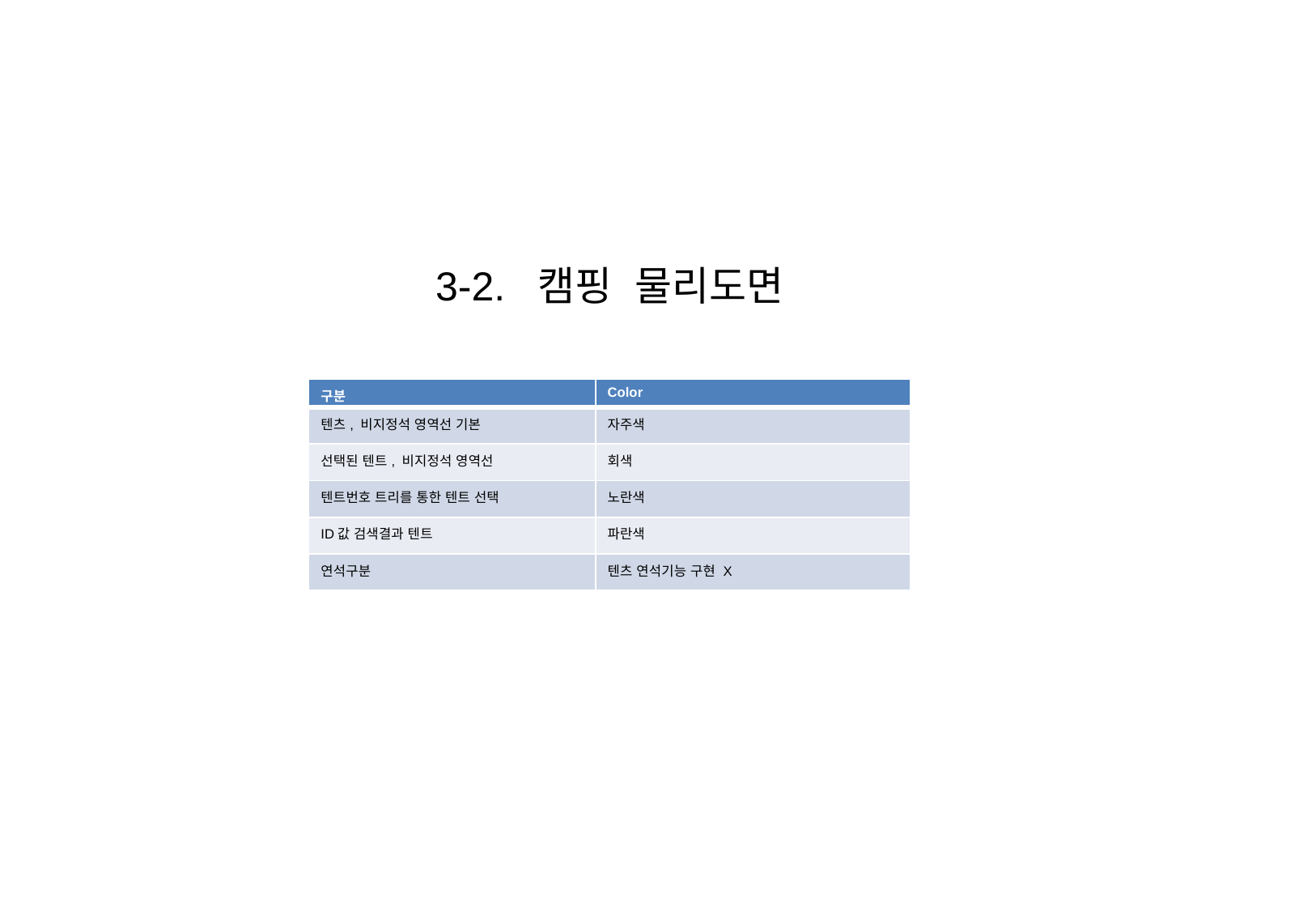

3-2.  캠핑  물리도면
| 구분 | Color |
| --- | --- |
| 텐츠, 비지정석 영역선 기본 | 자주색 |
| 선택된 텐트, 비지정석 영역선 | 회색 |
| 텐트번호 트리를 통한 텐트 선택 | 노란색 |
| ID값 검색결과 텐트 | 파란색 |
| 연석구분 | 텐츠 연석기능 구현 X |